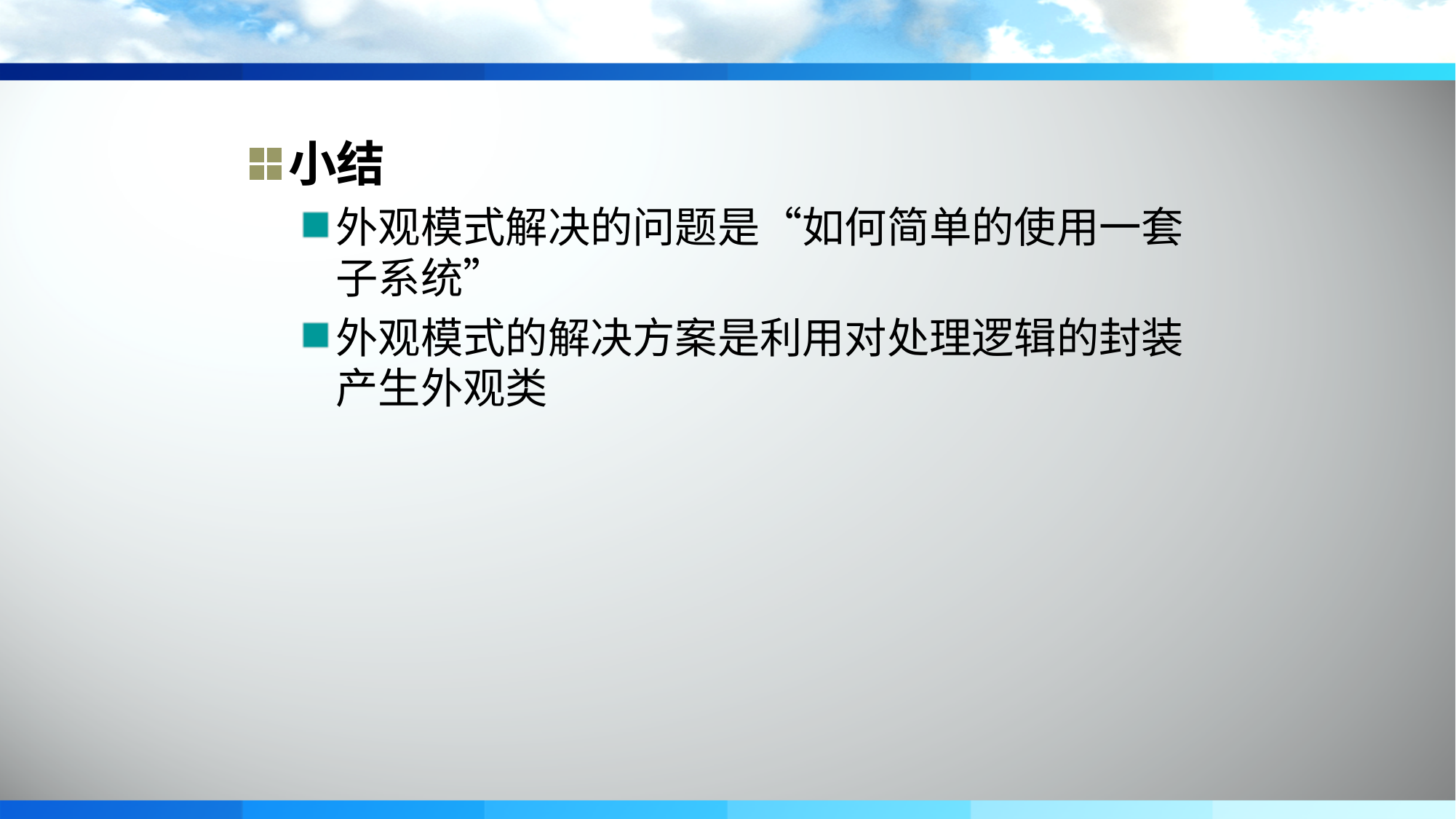

小结
外观模式解决的问题是“如何简单的使用一套子系统”
外观模式的解决方案是利用对处理逻辑的封装产生外观类